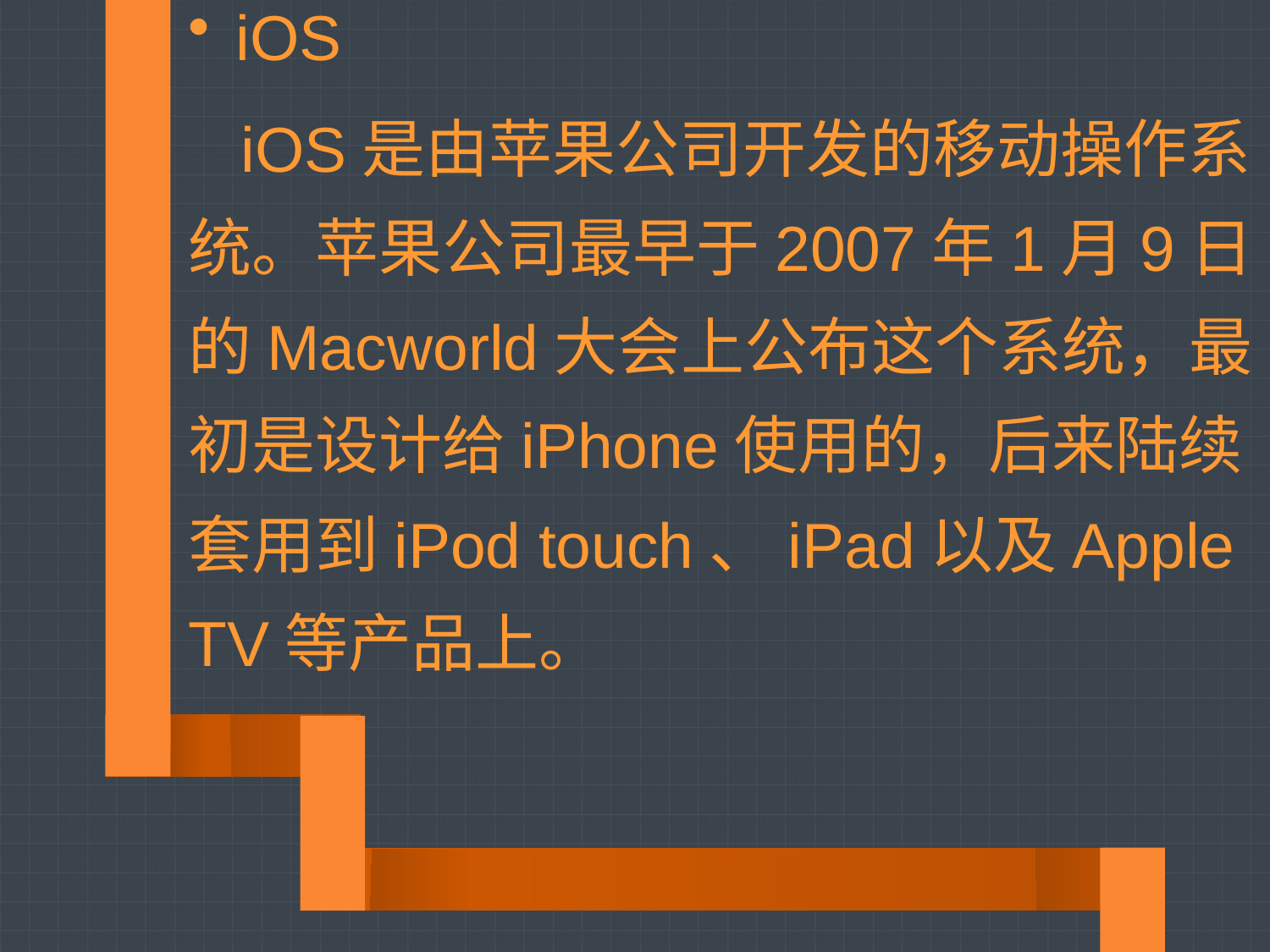

iOS
   iOS是由苹果公司开发的移动操作系统。苹果公司最早于2007年1月9日的Macworld大会上公布这个系统，最初是设计给iPhone使用的，后来陆续套用到iPod touch、iPad以及Apple TV等产品上。